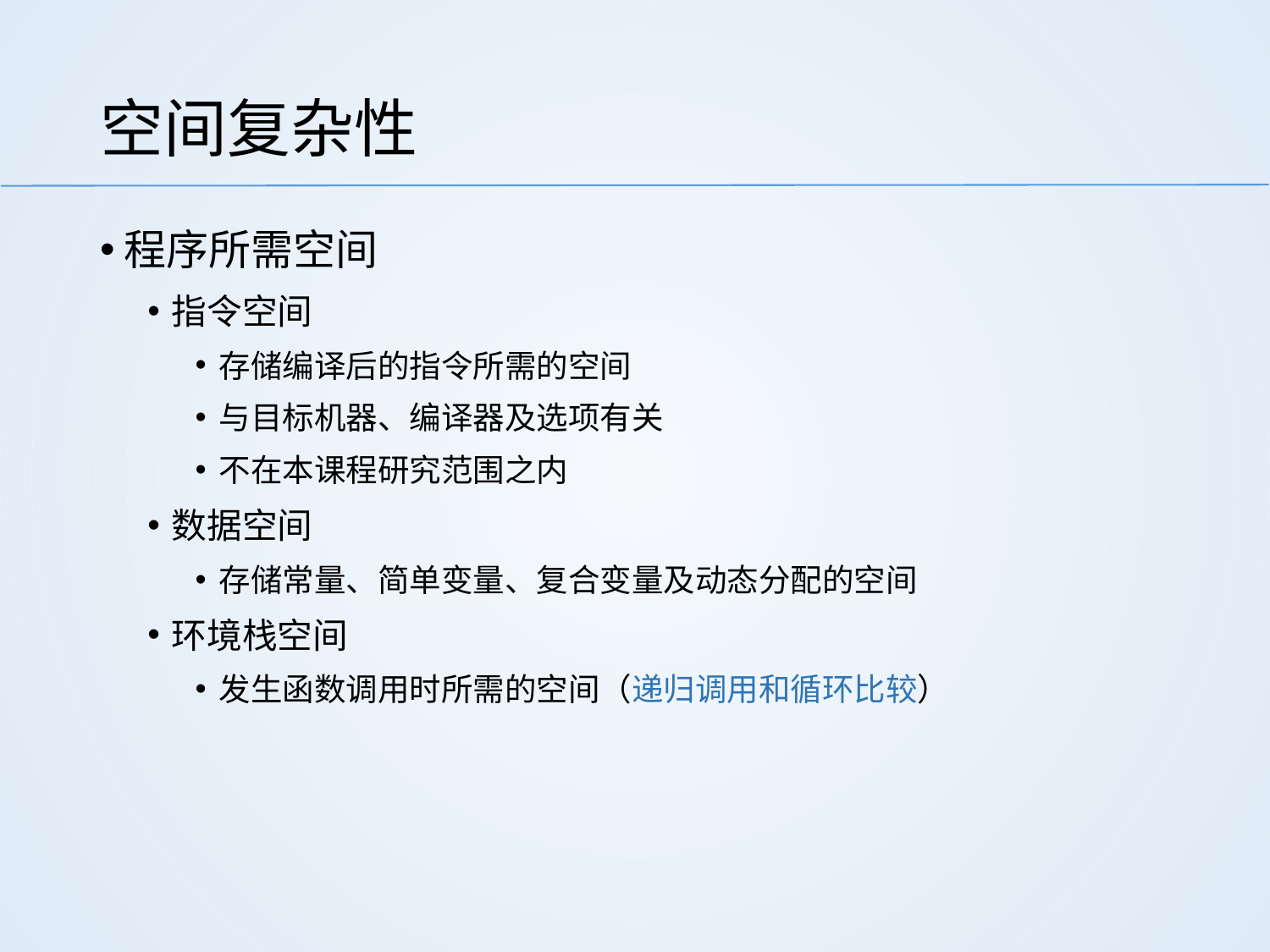

# 空间复杂性
程序所需空间
指令空间
存储编译后的指令所需的空间
与目标机器、编译器及选项有关
不在本课程研究范围之内
数据空间
存储常量、简单变量、复合变量及动态分配的空间
环境栈空间
发生函数调用时所需的空间（递归调用和循环比较）
32